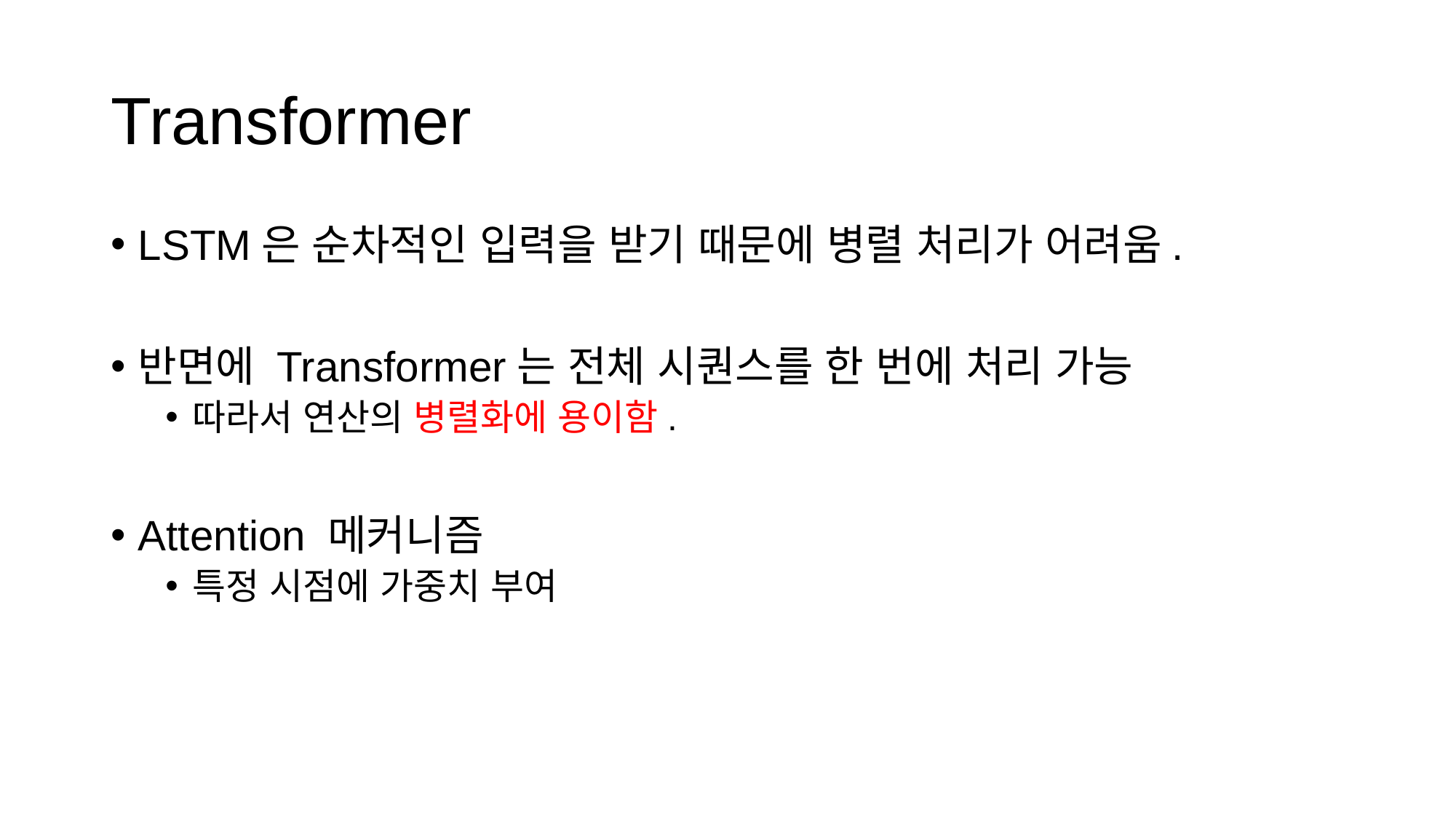

# Transformer
LSTM은 순차적인 입력을 받기 때문에 병렬 처리가 어려움.

반면에 Transformer는 전체 시퀀스를 한 번에 처리 가능
따라서 연산의 병렬화에 용이함.

Attention 메커니즘
특정 시점에 가중치 부여